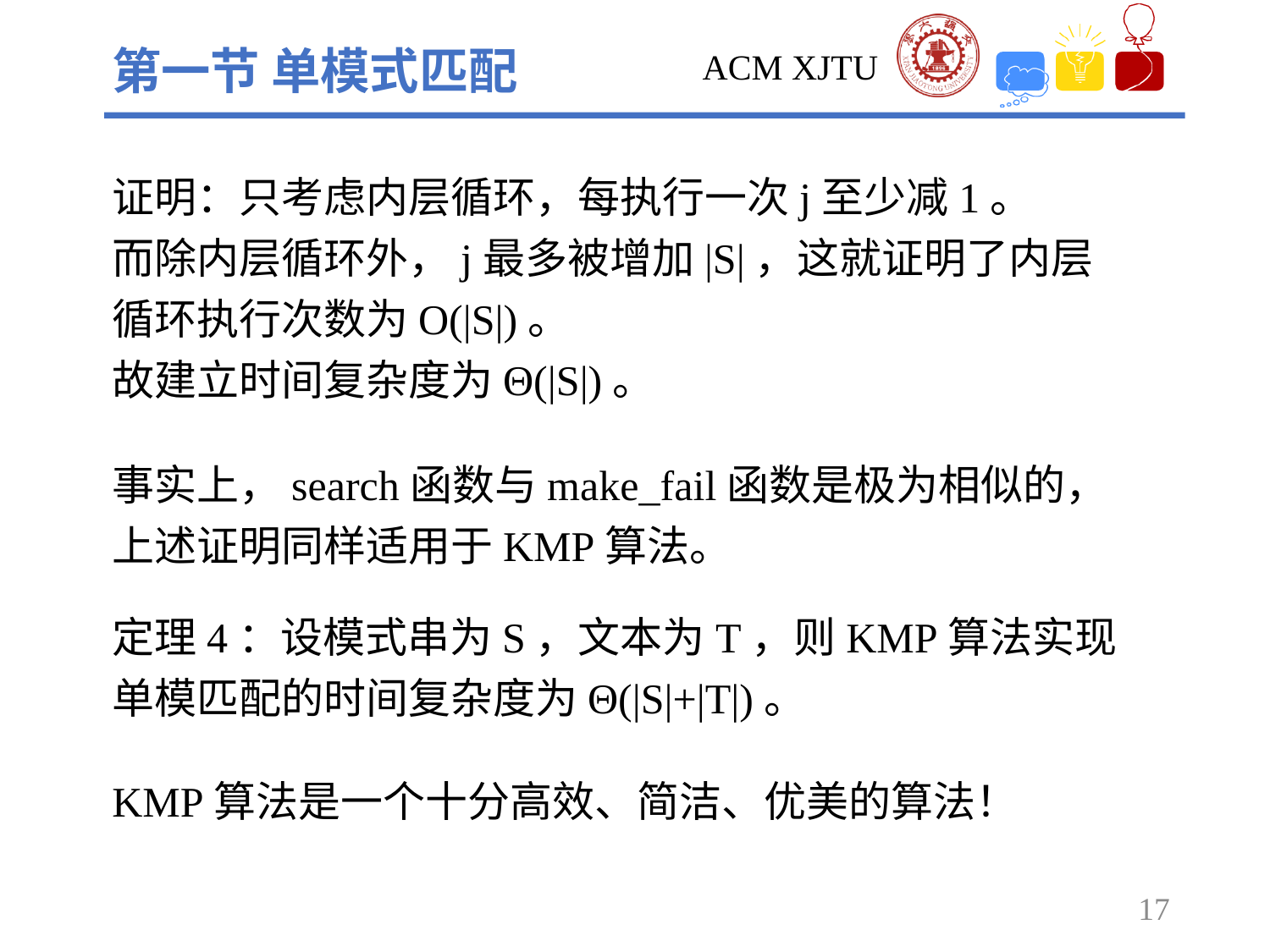

第一节 单模式匹配
证明：只考虑内层循环，每执行一次j至少减1。
而除内层循环外，j最多被增加|S|，这就证明了内层循环执行次数为O(|S|)。
故建立时间复杂度为Θ(|S|)。
事实上，search函数与make_fail函数是极为相似的，上述证明同样适用于KMP算法。
定理4：设模式串为S，文本为T，则KMP算法实现单模匹配的时间复杂度为Θ(|S|+|T|)。
KMP算法是一个十分高效、简洁、优美的算法！
17